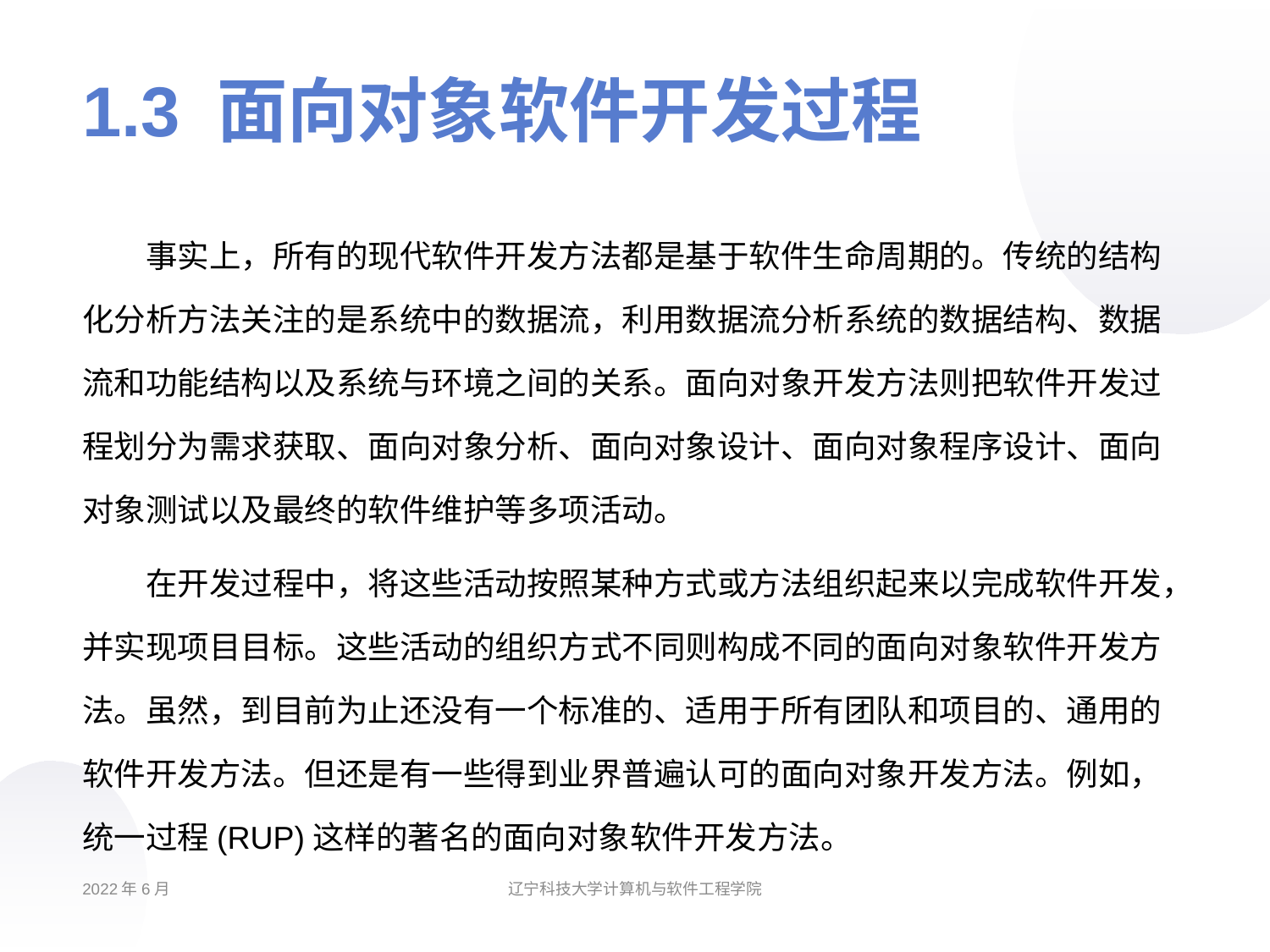

# 1.3 面向对象软件开发过程
事实上，所有的现代软件开发方法都是基于软件生命周期的。传统的结构化分析方法关注的是系统中的数据流，利用数据流分析系统的数据结构、数据流和功能结构以及系统与环境之间的关系。面向对象开发方法则把软件开发过程划分为需求获取、面向对象分析、面向对象设计、面向对象程序设计、面向对象测试以及最终的软件维护等多项活动。
在开发过程中，将这些活动按照某种方式或方法组织起来以完成软件开发，并实现项目目标。这些活动的组织方式不同则构成不同的面向对象软件开发方法。虽然，到目前为止还没有一个标准的、适用于所有团队和项目的、通用的软件开发方法。但还是有一些得到业界普遍认可的面向对象开发方法。例如，统一过程(RUP)这样的著名的面向对象软件开发方法。

2022年6月
辽宁科技大学计算机与软件工程学院
155